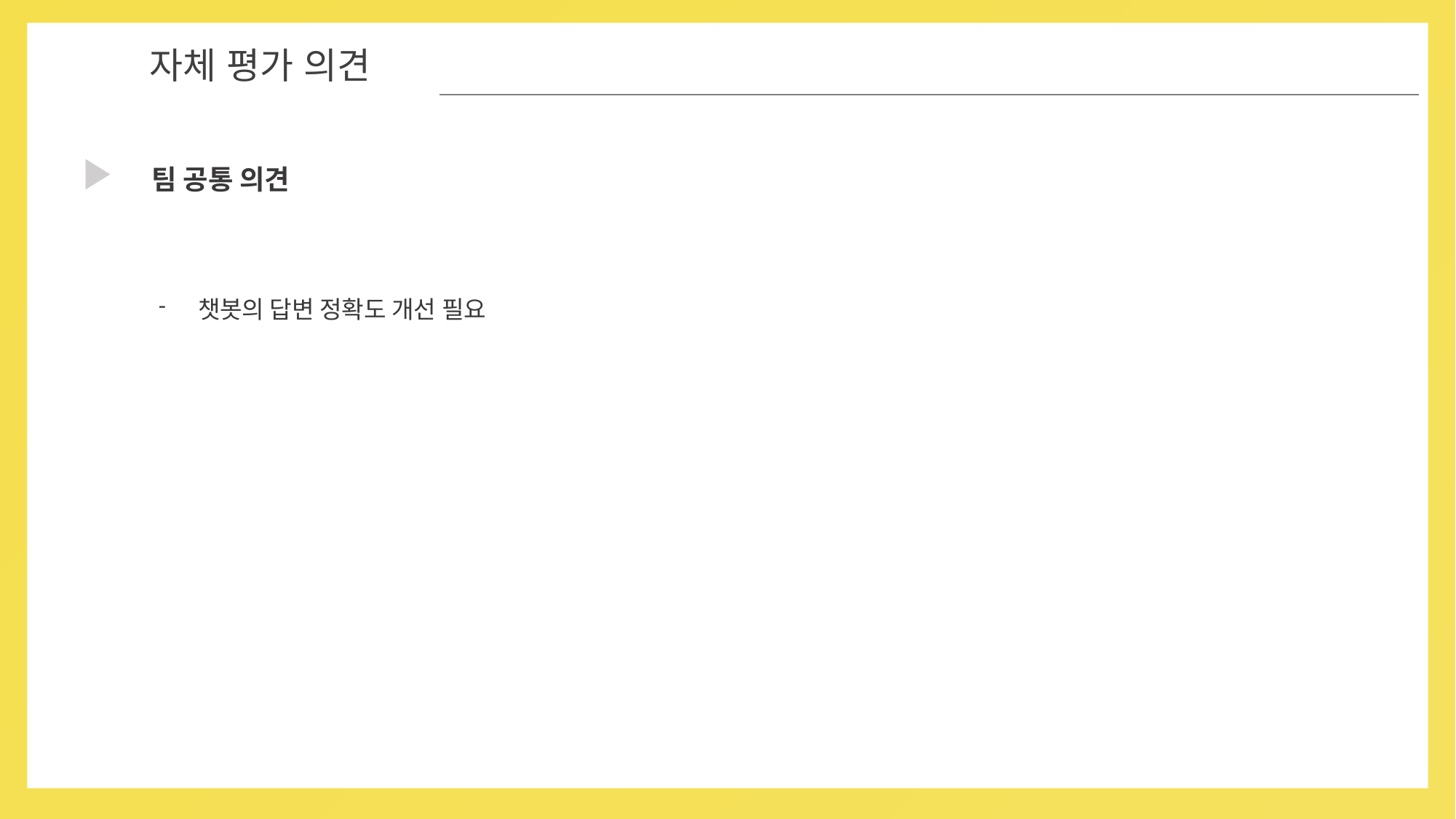

05
자체 평가 의견
▶
팀 공통 의견
챗봇의 답변 정확도 개선 필요